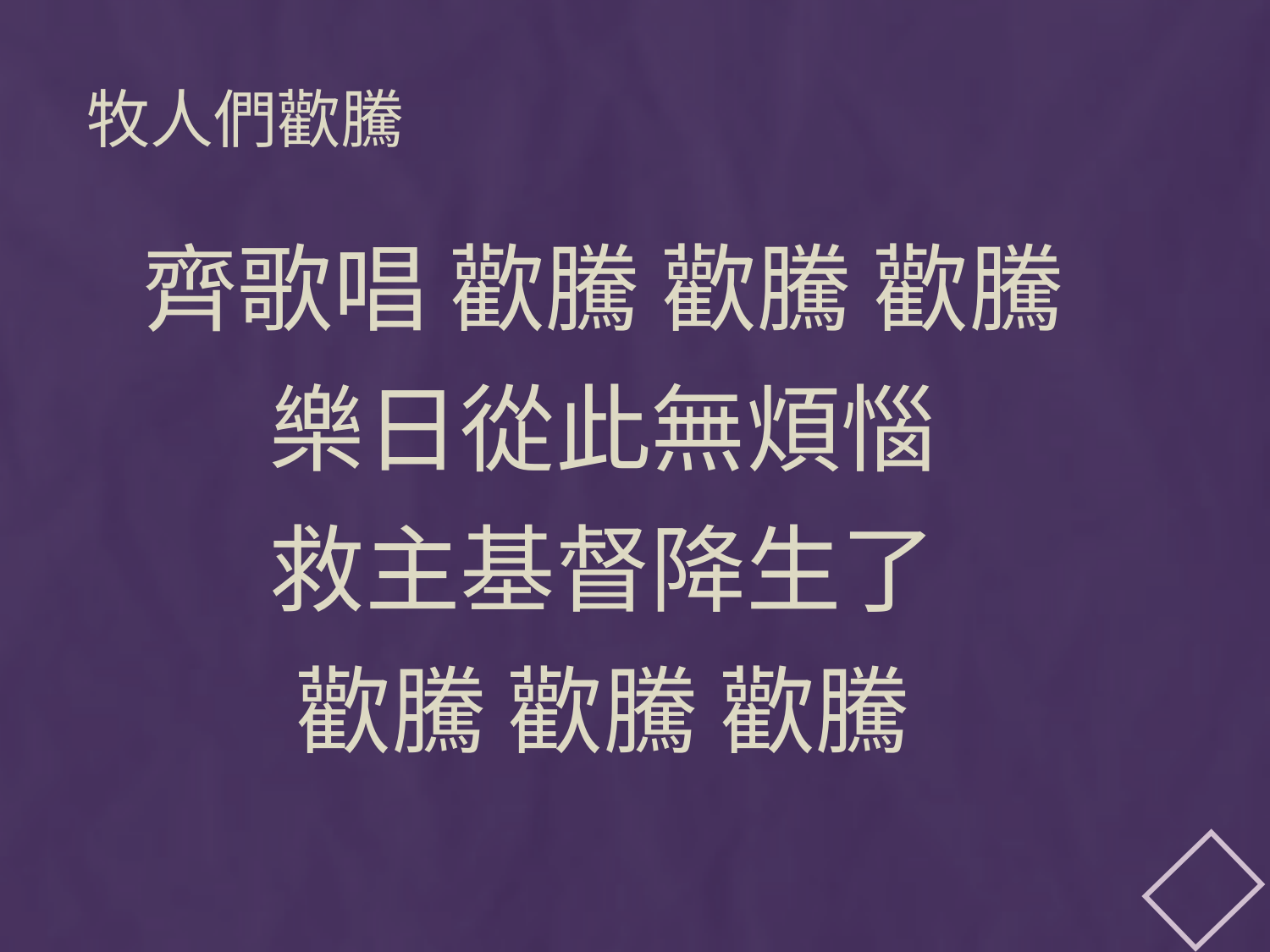

# 牧人們歡騰
齊歌唱 歡騰 歡騰 歡騰
樂日從此無煩惱
救主基督降生了
歡騰 歡騰 歡騰